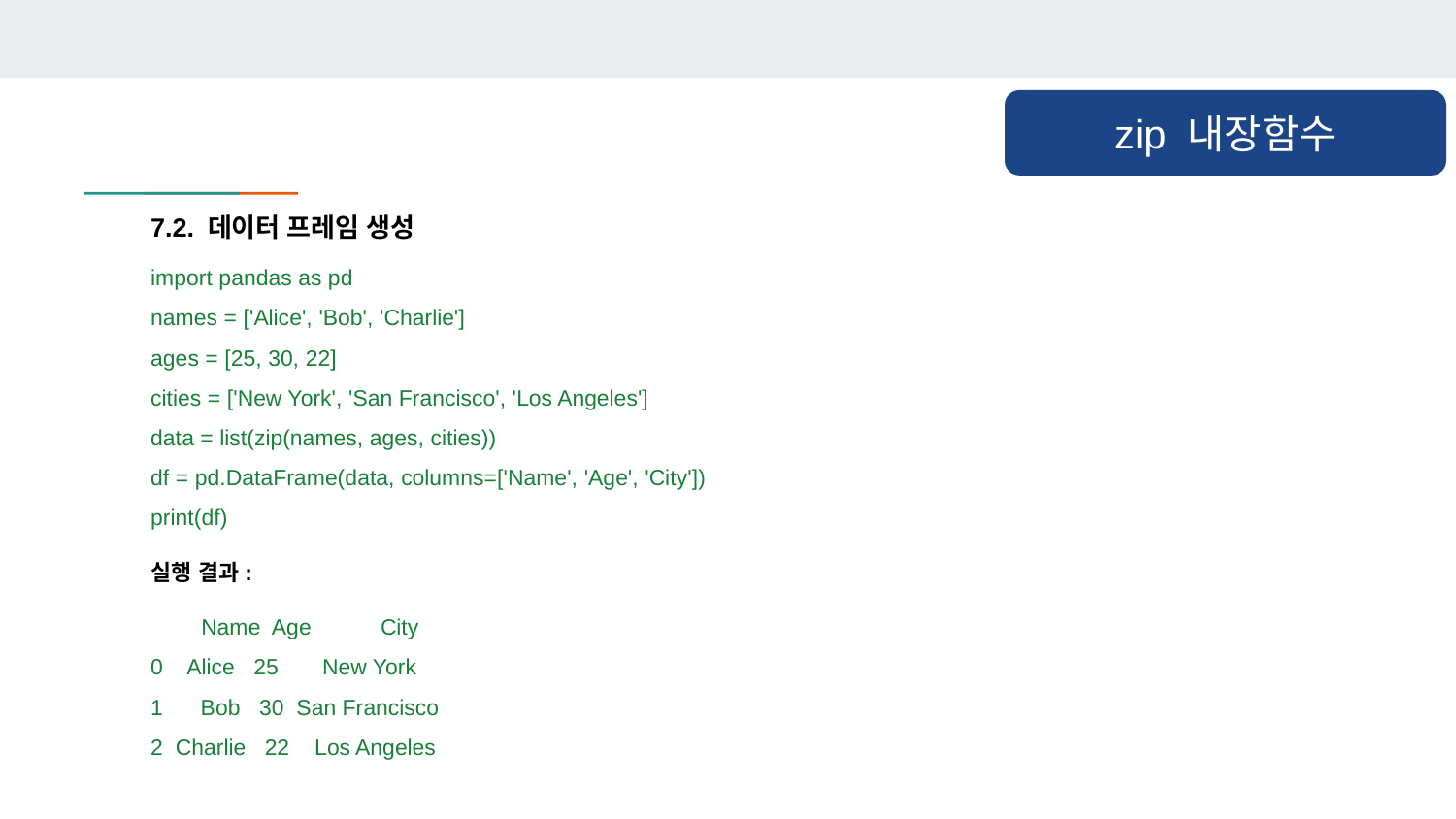

zip 내장함수
7.2. 데이터 프레임 생성
import pandas as pd
names = ['Alice', 'Bob', 'Charlie']
ages = [25, 30, 22]
cities = ['New York', 'San Francisco', 'Los Angeles']
data = list(zip(names, ages, cities))
df = pd.DataFrame(data, columns=['Name', 'Age', 'City'])
print(df)
실행 결과:
        Name  Age           City
0    Alice   25       New York
1      Bob   30  San Francisco
2  Charlie   22    Los Angeles